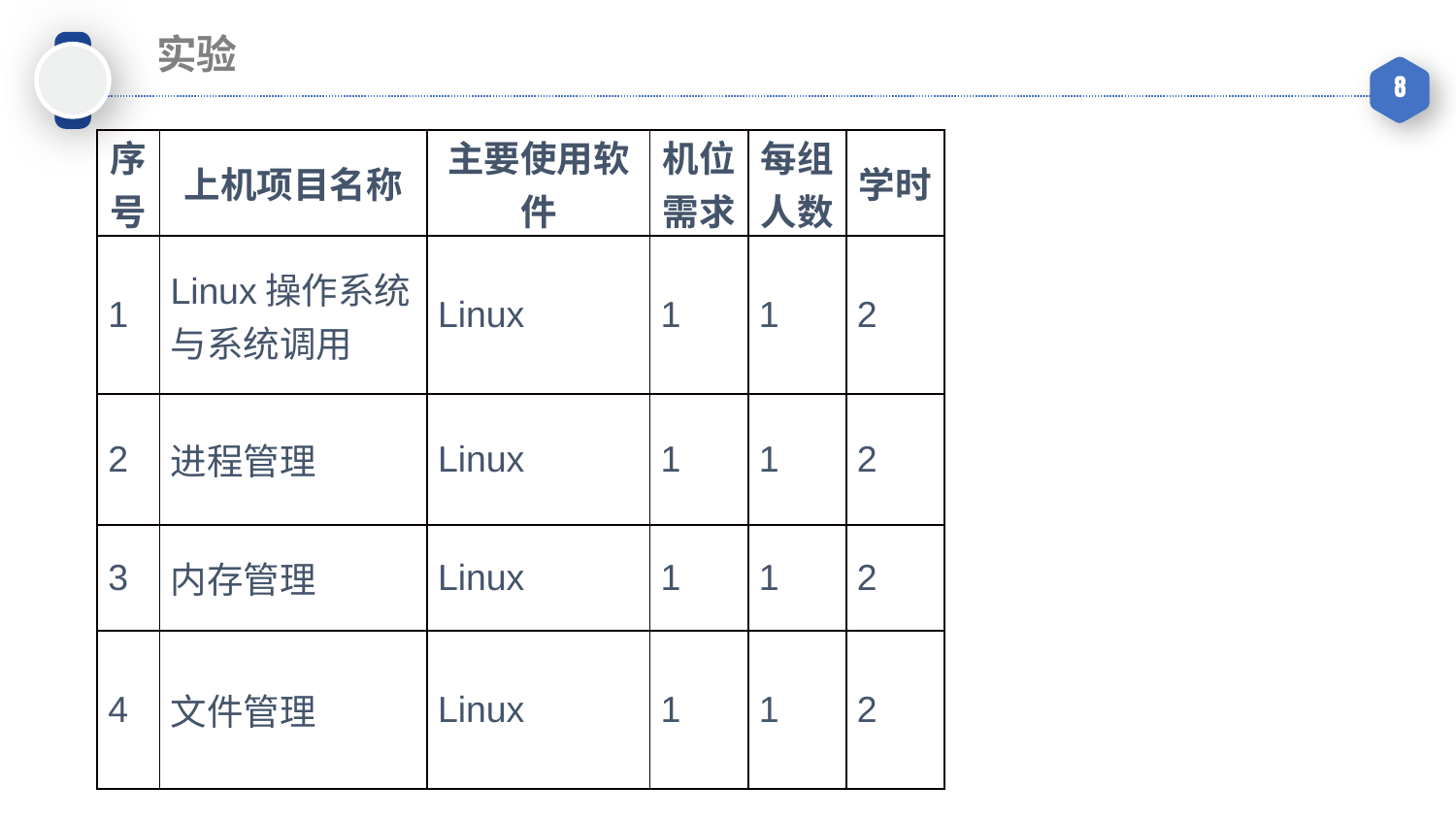

实验
| 序号 | 上机项目名称 | 主要使用软件 | 机位需求 | 每组人数 | 学时 |
| --- | --- | --- | --- | --- | --- |
| 1 | Linux操作系统与系统调用 | Linux | 1 | 1 | 2 |
| 2 | 进程管理 | Linux | 1 | 1 | 2 |
| 3 | 内存管理 | Linux | 1 | 1 | 2 |
| 4 | 文件管理 | Linux | 1 | 1 | 2 |